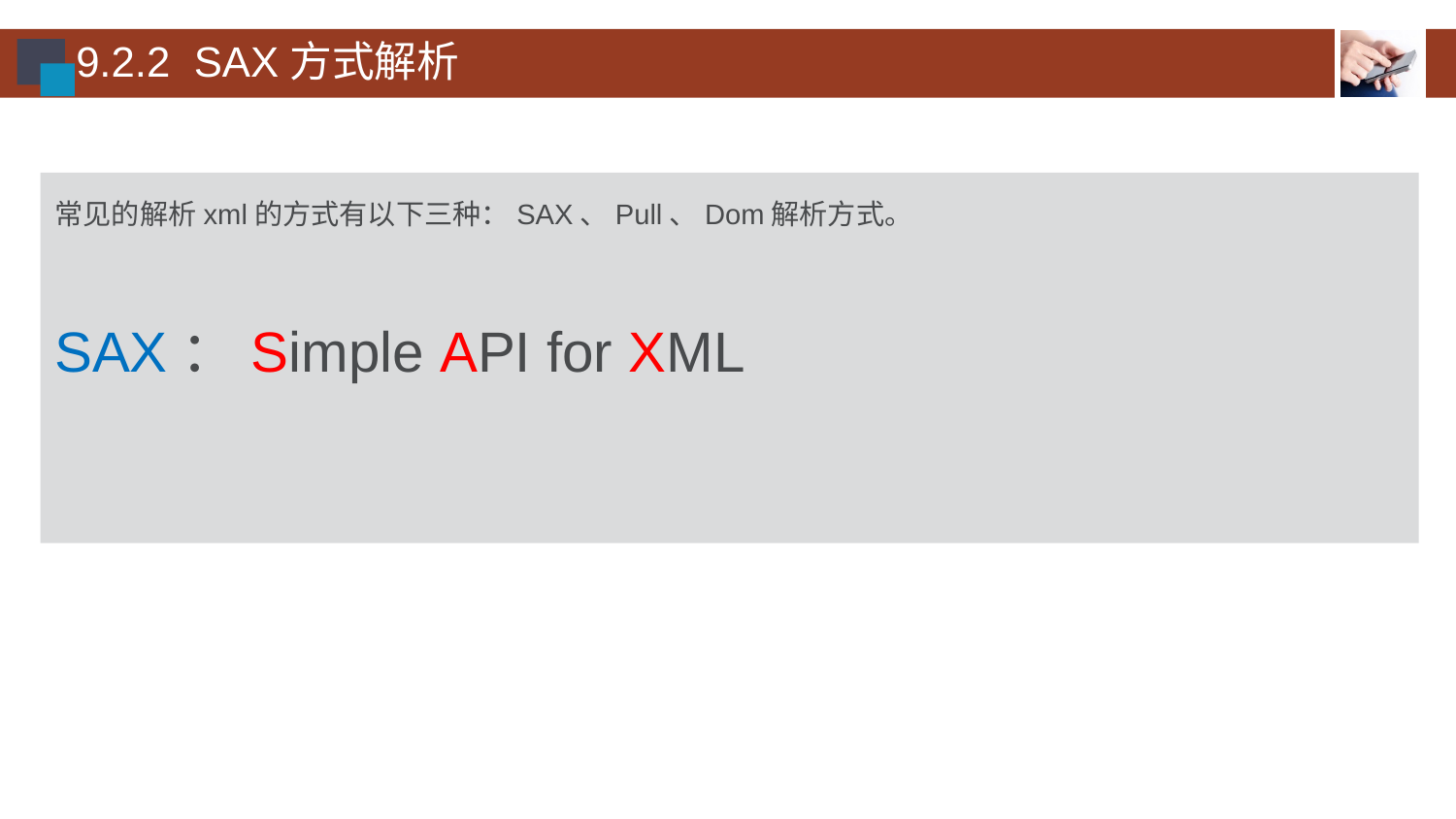

# 9.2.2  SAX方式解析

常见的解析xml的方式有以下三种：SAX、Pull、Dom解析方式。

SAX：Simple API for XML